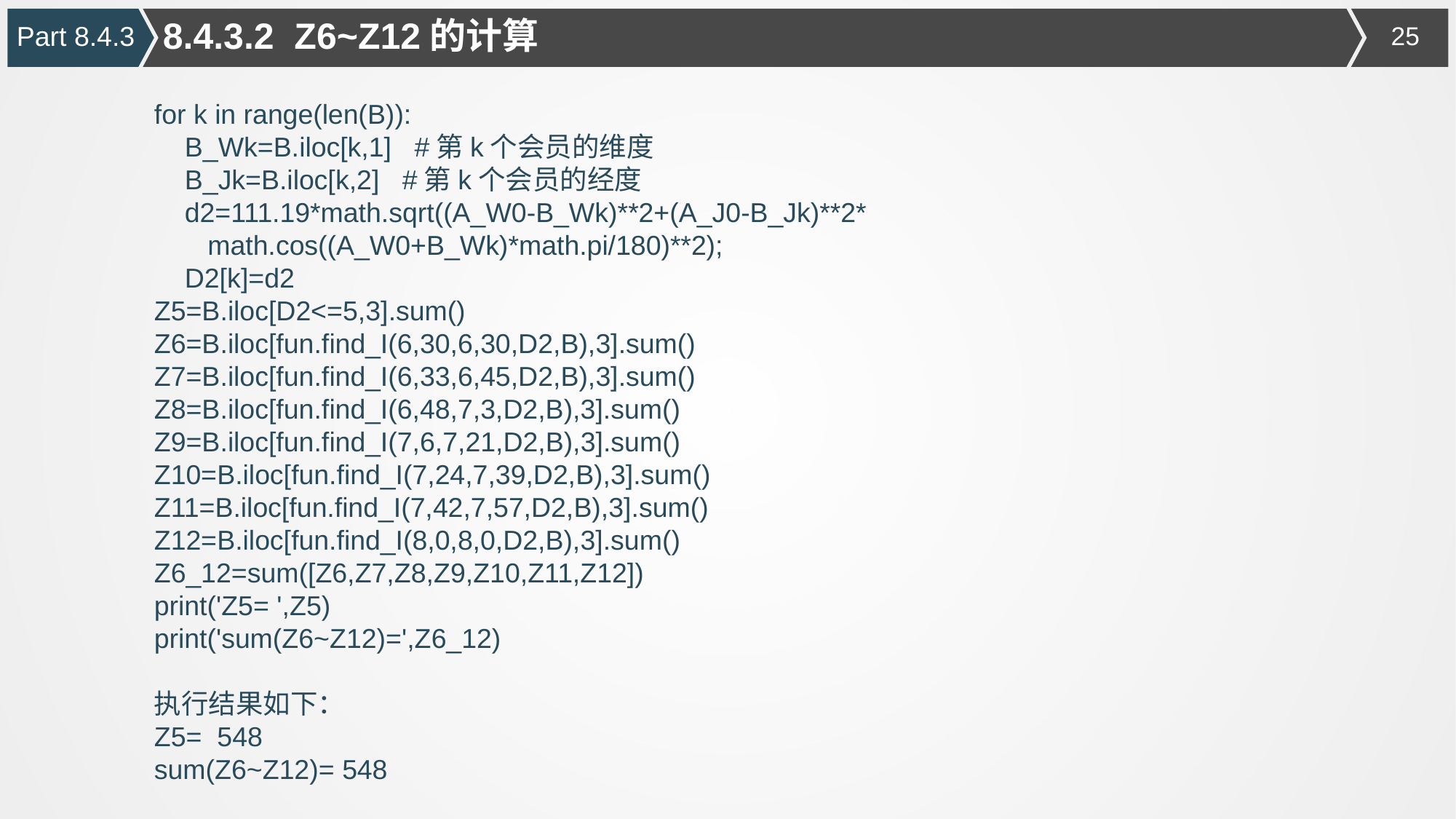

# 8.4.3.2  Z6~Z12的计算
Part 8.4.3
for k in range(len(B)):
    B_Wk=B.iloc[k,1]   #第k个会员的维度
    B_Jk=B.iloc[k,2]   #第k个会员的经度
    d2=111.19*math.sqrt((A_W0-B_Wk)**2+(A_J0-B_Jk)**2*
       math.cos((A_W0+B_Wk)*math.pi/180)**2);
    D2[k]=d2
Z5=B.iloc[D2<=5,3].sum()
Z6=B.iloc[fun.find_I(6,30,6,30,D2,B),3].sum()
Z7=B.iloc[fun.find_I(6,33,6,45,D2,B),3].sum()
Z8=B.iloc[fun.find_I(6,48,7,3,D2,B),3].sum()
Z9=B.iloc[fun.find_I(7,6,7,21,D2,B),3].sum()
Z10=B.iloc[fun.find_I(7,24,7,39,D2,B),3].sum()
Z11=B.iloc[fun.find_I(7,42,7,57,D2,B),3].sum()
Z12=B.iloc[fun.find_I(8,0,8,0,D2,B),3].sum()
Z6_12=sum([Z6,Z7,Z8,Z9,Z10,Z11,Z12])
print('Z5= ',Z5)
print('sum(Z6~Z12)=',Z6_12)

执行结果如下：
Z5=  548
sum(Z6~Z12)= 548